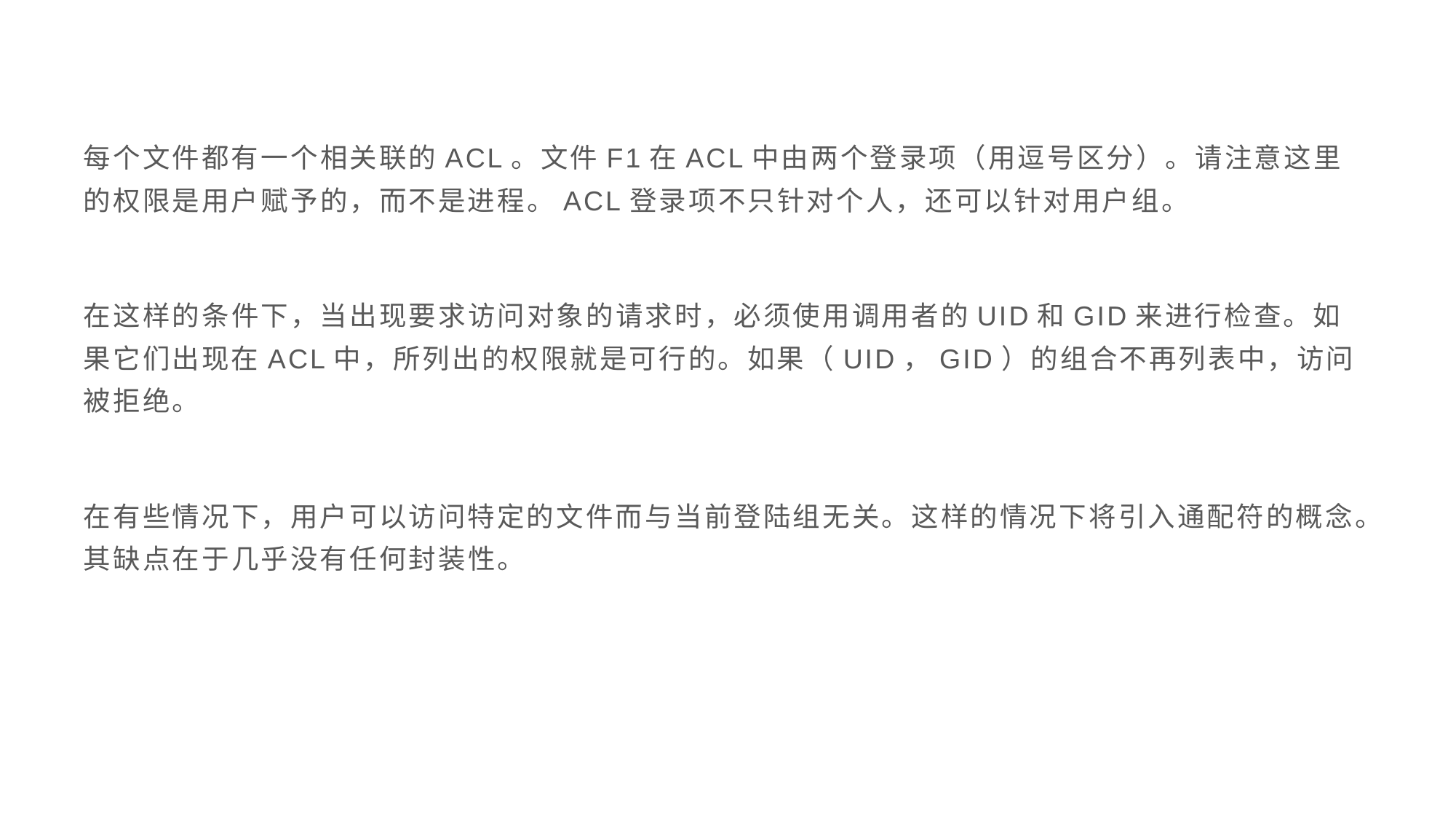

每个文件都有一个相关联的ACL。文件F1在ACL中由两个登录项（用逗号区分）。请注意这里的权限是用户赋予的，而不是进程。ACL登录项不只针对个人，还可以针对用户组。

在这样的条件下，当出现要求访问对象的请求时，必须使用调用者的UID和GID来进行检查。如果它们出现在ACL中，所列出的权限就是可行的。如果（UID，GID）的组合不再列表中，访问被拒绝。

在有些情况下，用户可以访问特定的文件而与当前登陆组无关。这样的情况下将引入通配符的概念。其缺点在于几乎没有任何封装性。